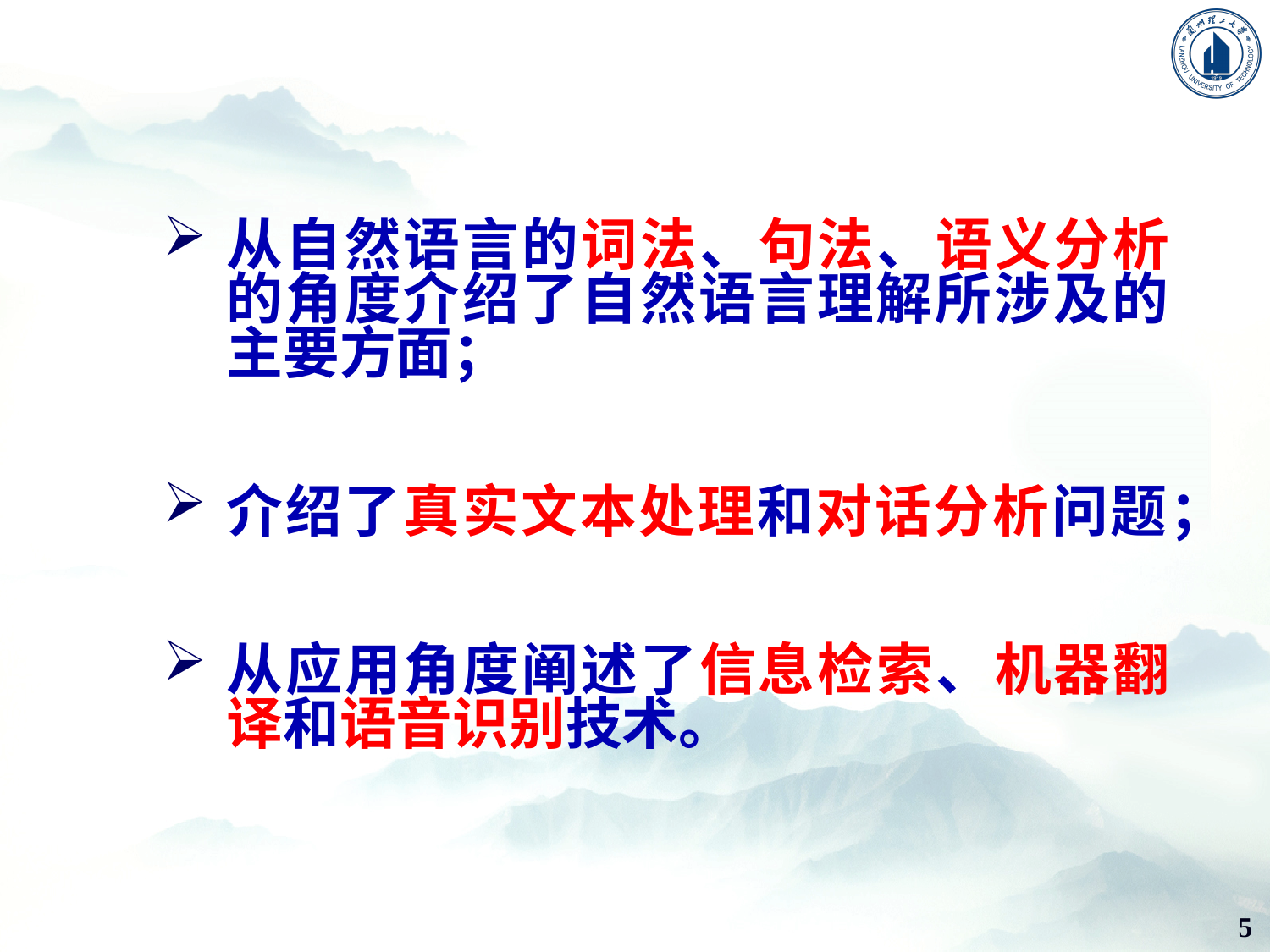

从自然语言的词法、句法、语义分析的角度介绍了自然语言理解所涉及的主要方面；

介绍了真实文本处理和对话分析问题；

从应用角度阐述了信息检索、机器翻译和语音识别技术。
5